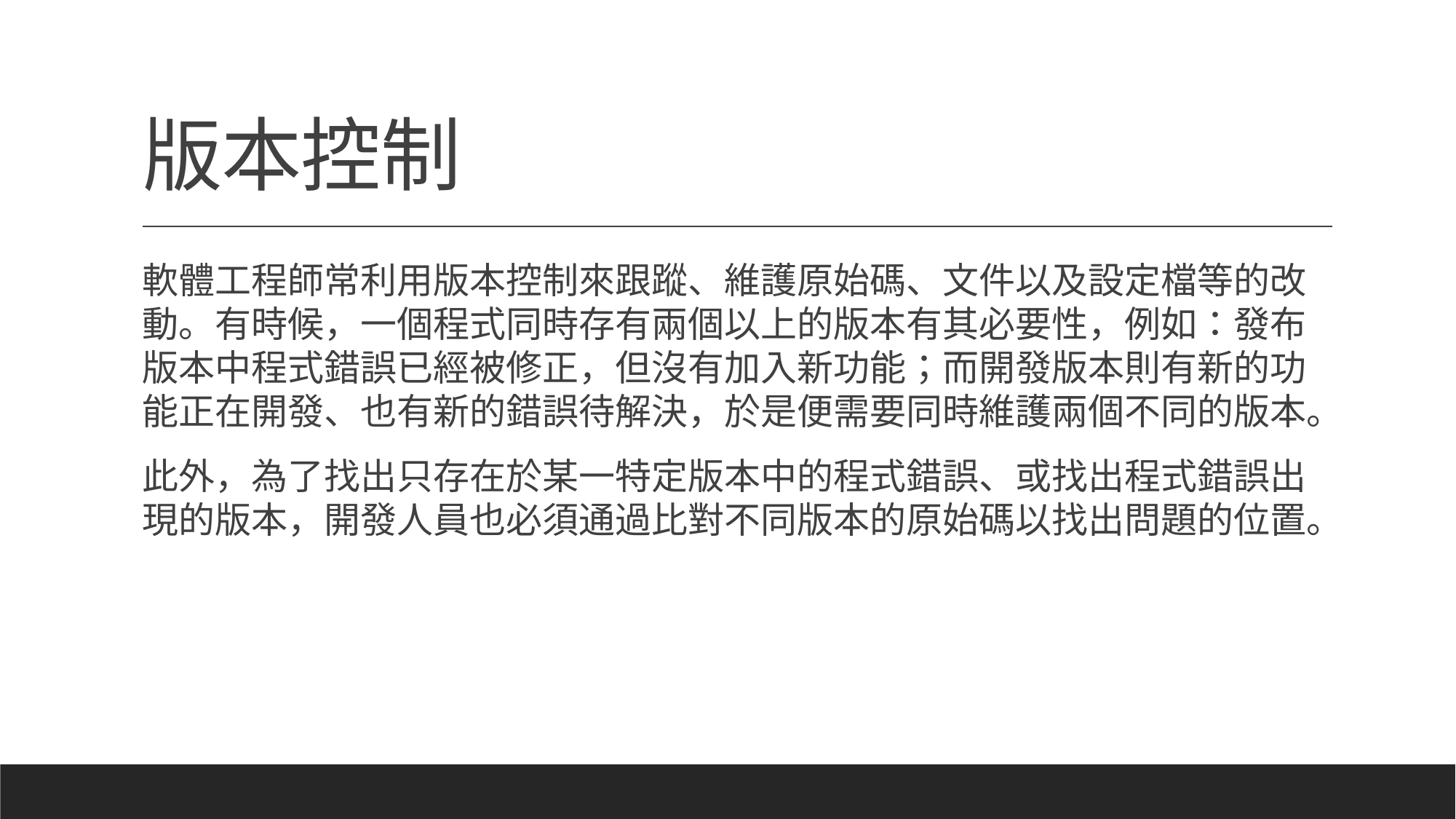

# 版本控制
軟體工程師常利用版本控制來跟蹤、維護原始碼、文件以及設定檔等的改動。有時候，一個程式同時存有兩個以上的版本有其必要性，例如：發布版本中程式錯誤已經被修正，但沒有加入新功能；而開發版本則有新的功能正在開發、也有新的錯誤待解決，於是便需要同時維護兩個不同的版本。
此外，為了找出只存在於某一特定版本中的程式錯誤、或找出程式錯誤出現的版本，開發人員也必須通過比對不同版本的原始碼以找出問題的位置。